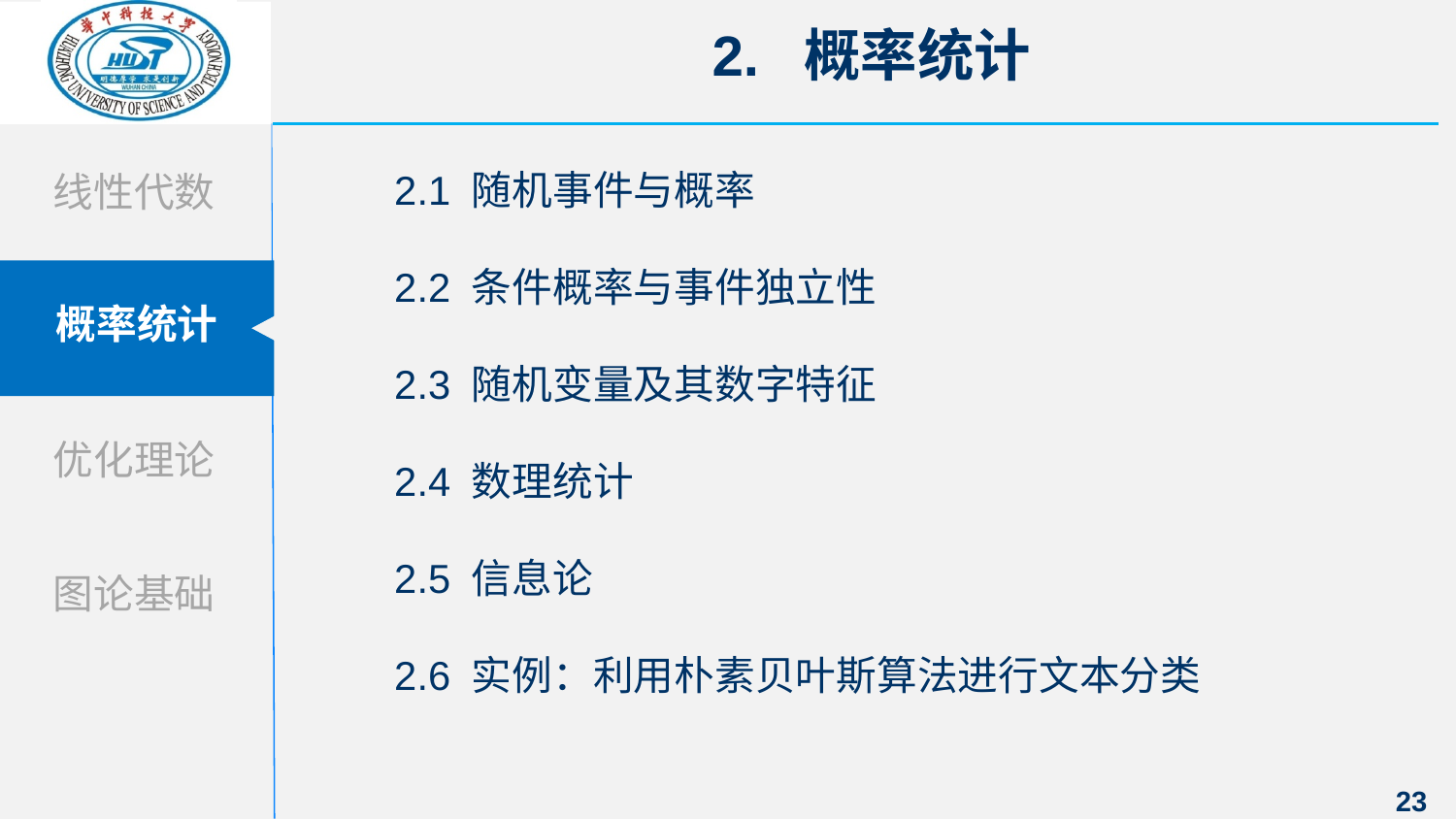

2.  概率统计
2.1 随机事件与概率
2.2 条件概率与事件独立性
2.3 随机变量及其数字特征
2.4 数理统计
2.5 信息论
2.6 实例：利用朴素贝叶斯算法进行文本分类